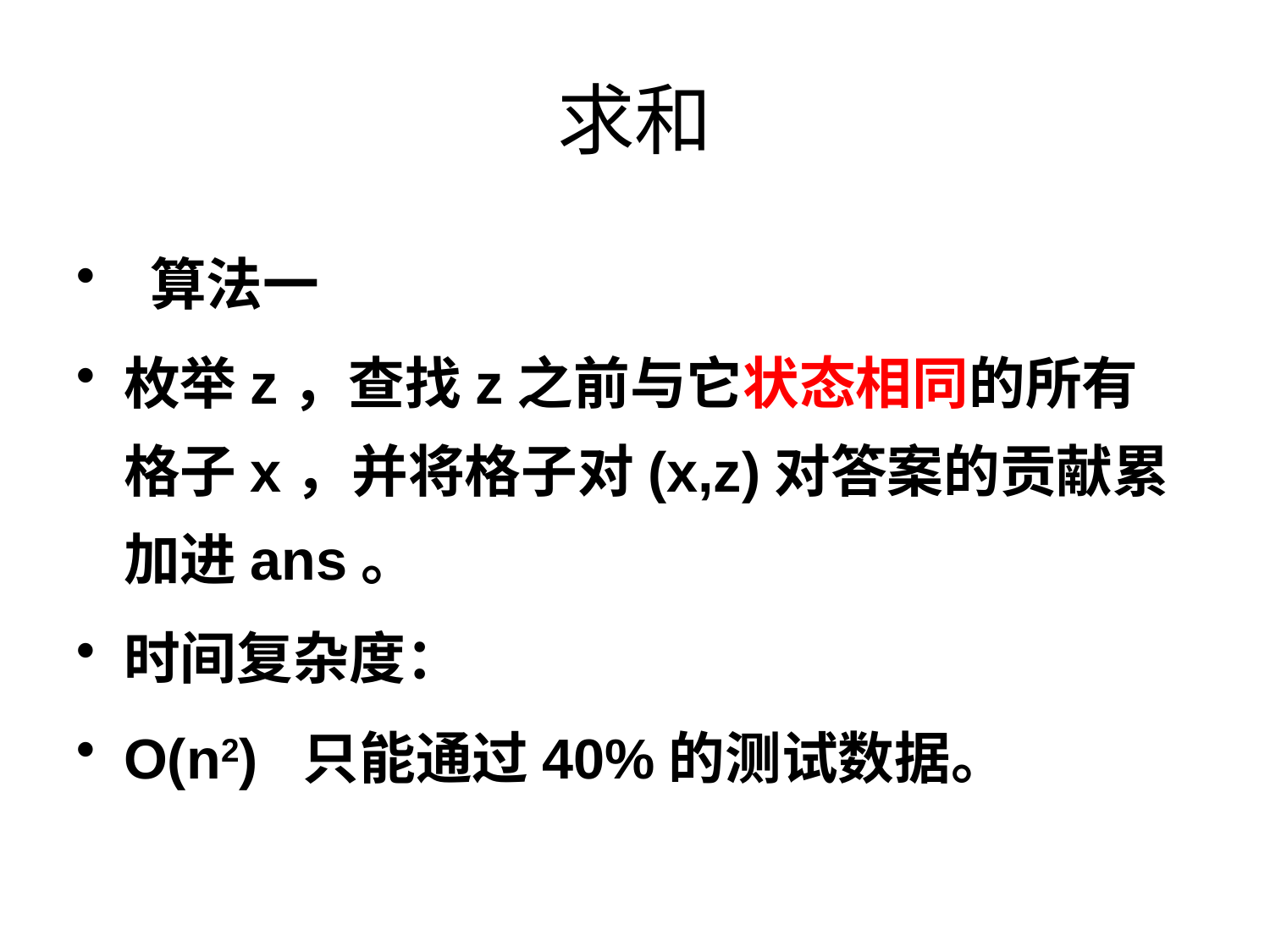

# 求和
 算法一
枚举z，查找z之前与它状态相同的所有格子x，并将格子对(x,z)对答案的贡献累加进ans。
时间复杂度：
O(n2)  只能通过40%的测试数据。